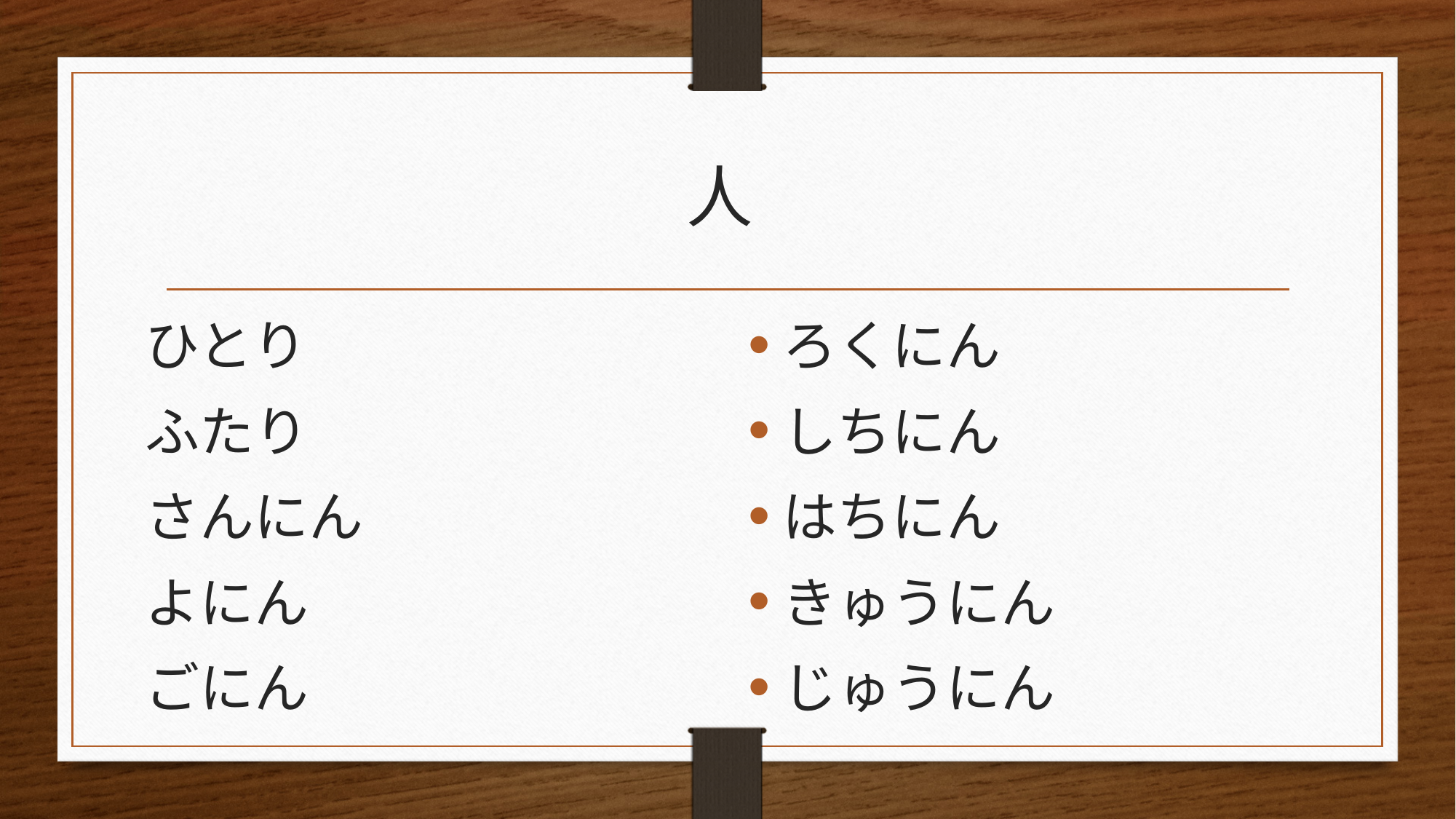

# 人
ろくにん
しちにん
はちにん
きゅうにん
じゅうにん
ひとり
ふたり
さんにん
よにん
ごにん